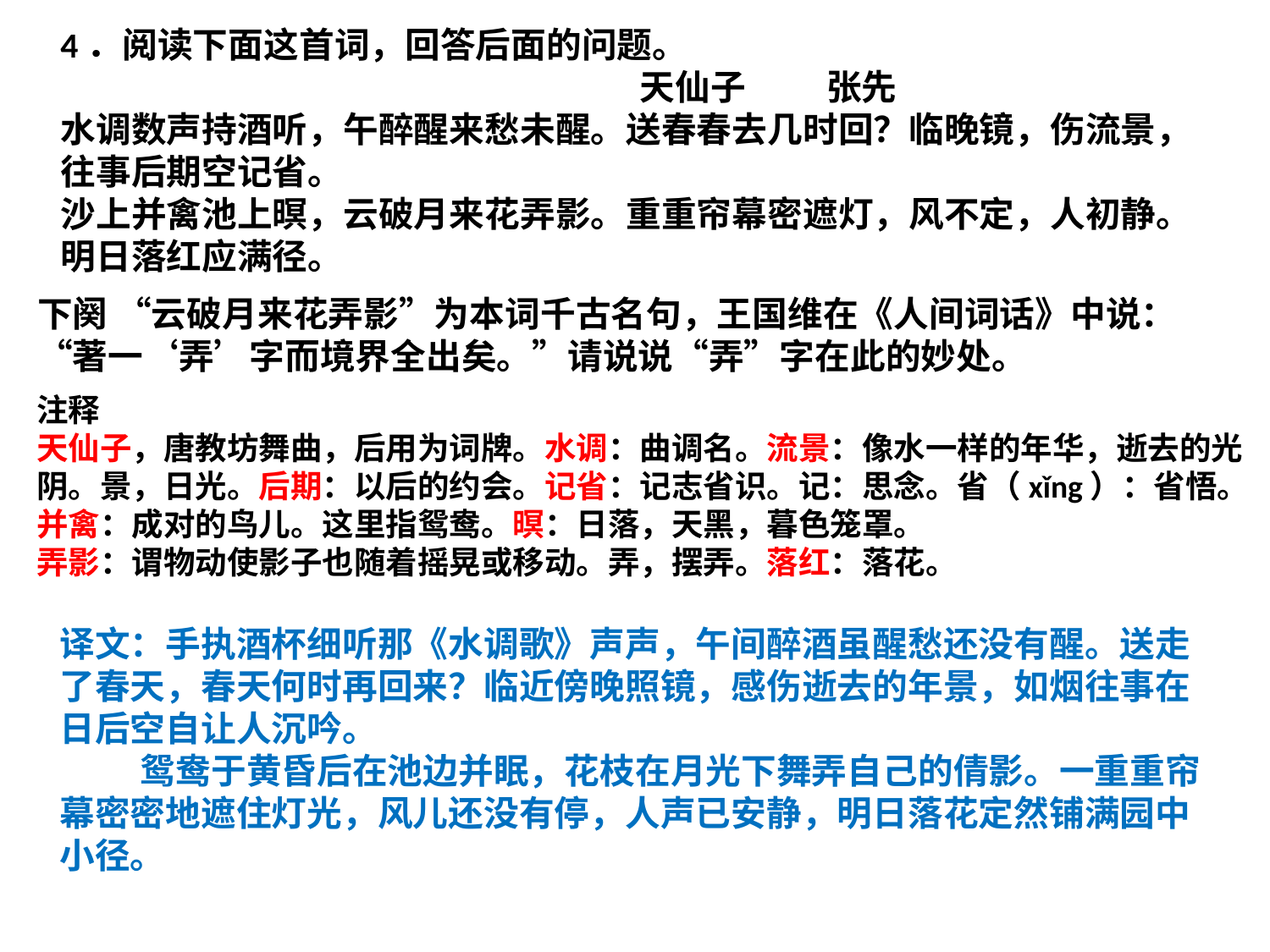

4．阅读下面这首词，回答后面的问题。
                                                                       天仙子          张先
水调数声持酒听，午醉醒来愁未醒。送春春去几时回？临晚镜，伤流景，往事后期空记省。
沙上并禽池上暝，云破月来花弄影。重重帘幕密遮灯，风不定，人初静。明日落红应满径。
下阕 “云破月来花弄影”为本词千古名句，王国维在《人间词话》中说：“著一‘弄’字而境界全出矣。”请说说“弄”字在此的妙处。
注释
天仙子，唐教坊舞曲，后用为词牌。水调：曲调名。流景：像水一样的年华，逝去的光阴。景，日光。后期：以后的约会。记省：记志省识。记：思念。省（xǐng）：省悟。并禽：成对的鸟儿。这里指鸳鸯。暝：日落，天黑，暮色笼罩。
弄影：谓物动使影子也随着摇晃或移动。弄，摆弄。落红：落花。
译文：手执酒杯细听那《水调歌》声声，午间醉酒虽醒愁还没有醒。送走了春天，春天何时再回来？临近傍晚照镜，感伤逝去的年景，如烟往事在日后空自让人沉吟。
         鸳鸯于黄昏后在池边并眠，花枝在月光下舞弄自己的倩影。一重重帘幕密密地遮住灯光，风儿还没有停，人声已安静，明日落花定然铺满园中小径。